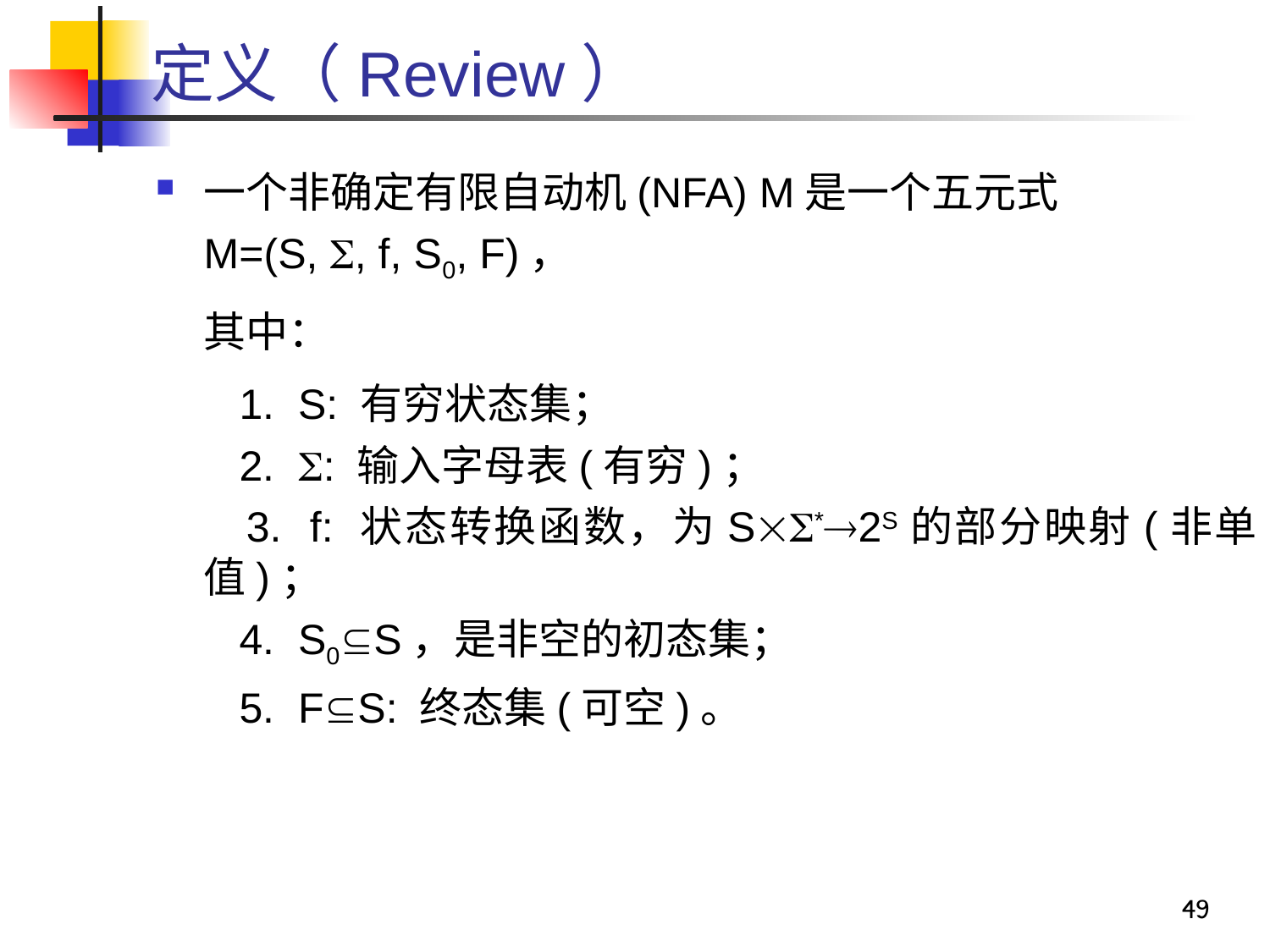

# 定义（Review）
一个非确定有限自动机(NFA) M是一个五元式
	M=(S, Σ, f, S0, F)，
	其中：
	   1.  S: 有穷状态集；
	   2.  Σ: 输入字母表(有穷)；
	   3.  f: 状态转换函数，为S×Σ*→2S的部分映射(非单值)；
	   4.  S0⊆S，是非空的初态集；
	   5.  F⊆S: 终态集(可空)。

49